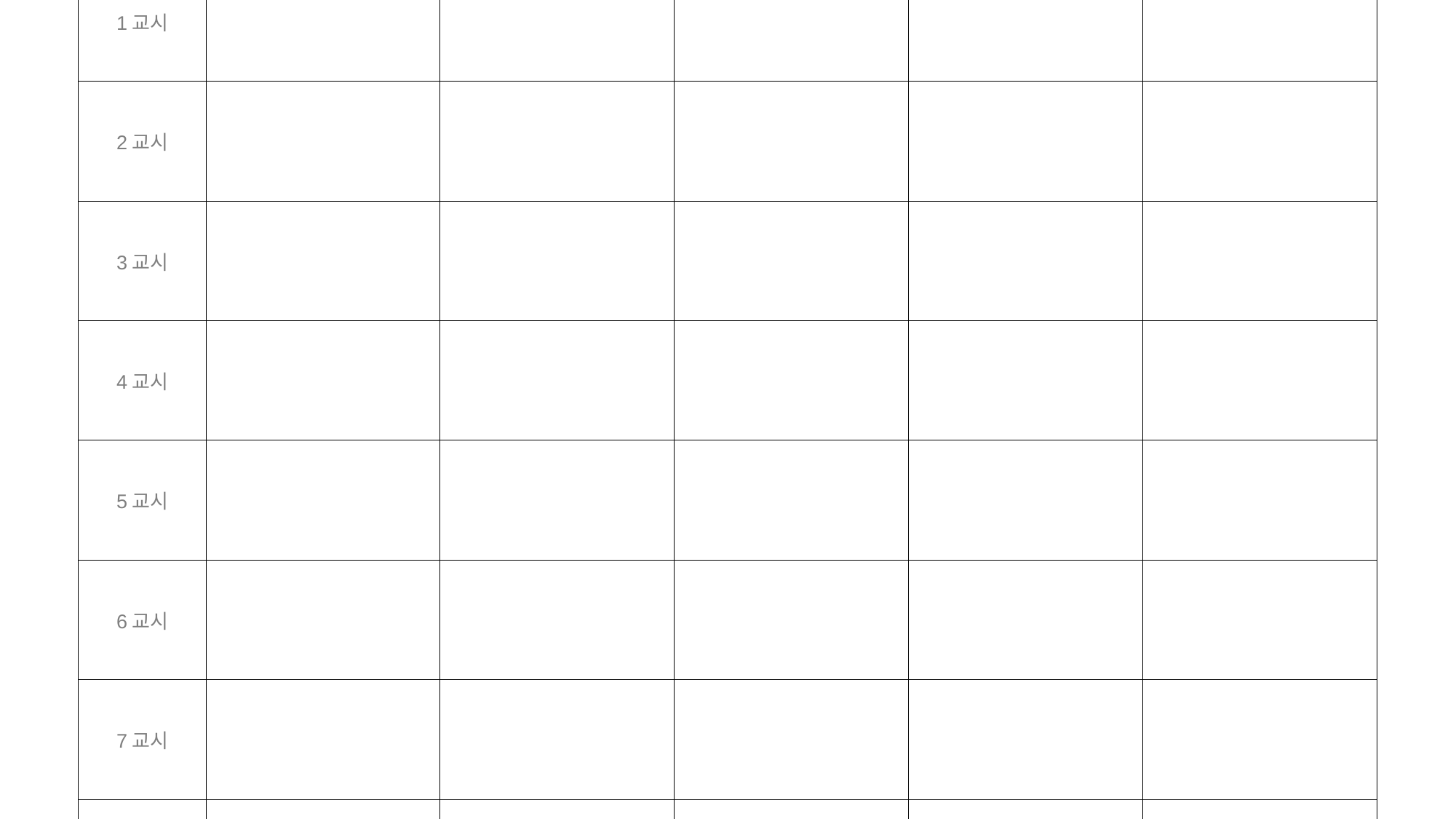

|  | 월 | 화 | 수 | 목 | 금 |
| --- | --- | --- | --- | --- | --- |
| 1교시 |  |  |  |  |  |
| 2교시 |  |  |  |  |  |
| 3교시 |  |  |  |  |  |
| 4교시 |  |  |  |  |  |
| 5교시 |  |  |  |  |  |
| 6교시 |  |  |  |  |  |
| 7교시 |  |  |  |  |  |
| 8교시 |  |  |  |  |  |